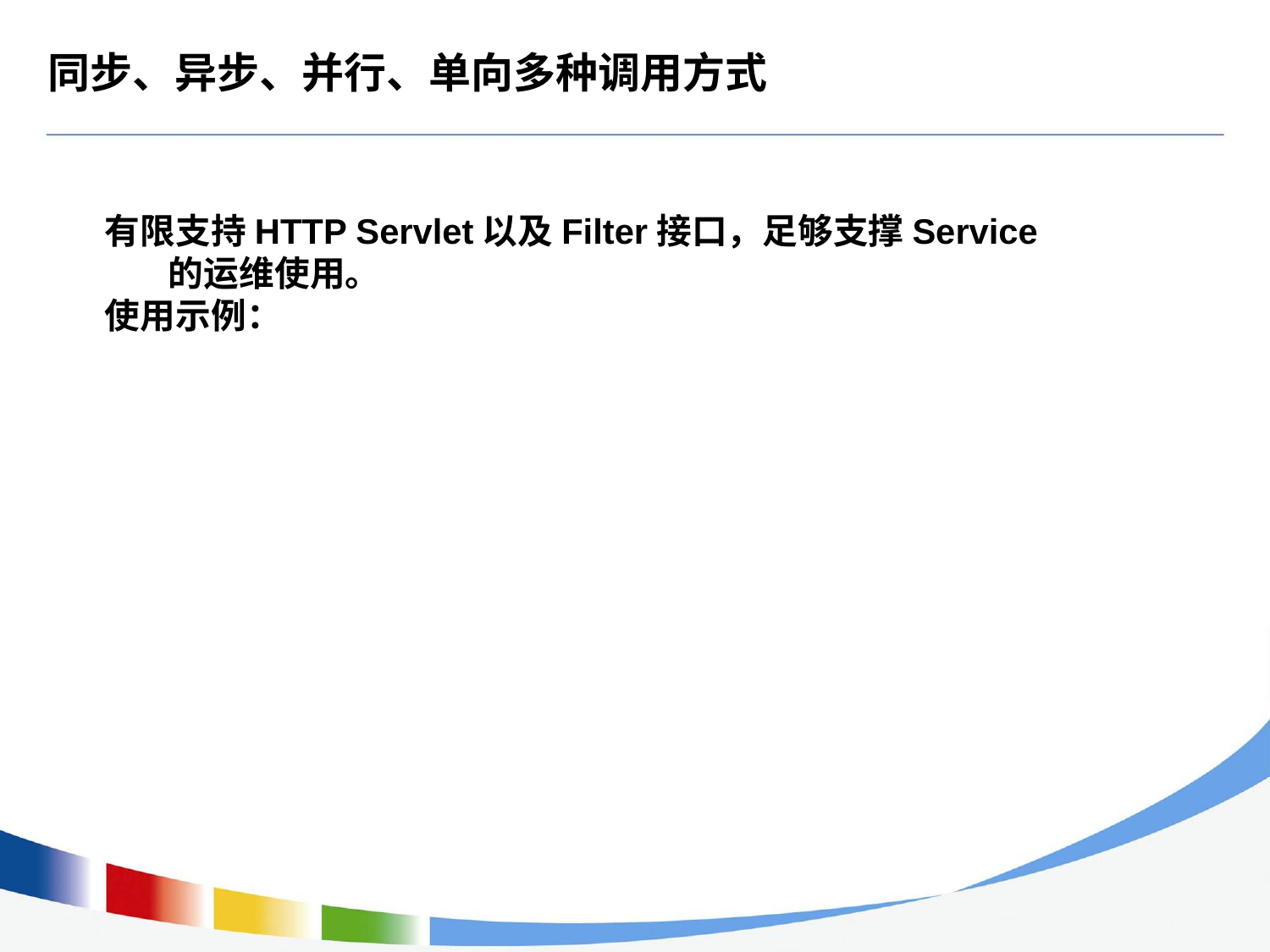

# 同步、异步、并行、单向多种调用方式
有限支持HTTP Servlet以及Filter接口，足够支撑Service的运维使用。
使用示例：